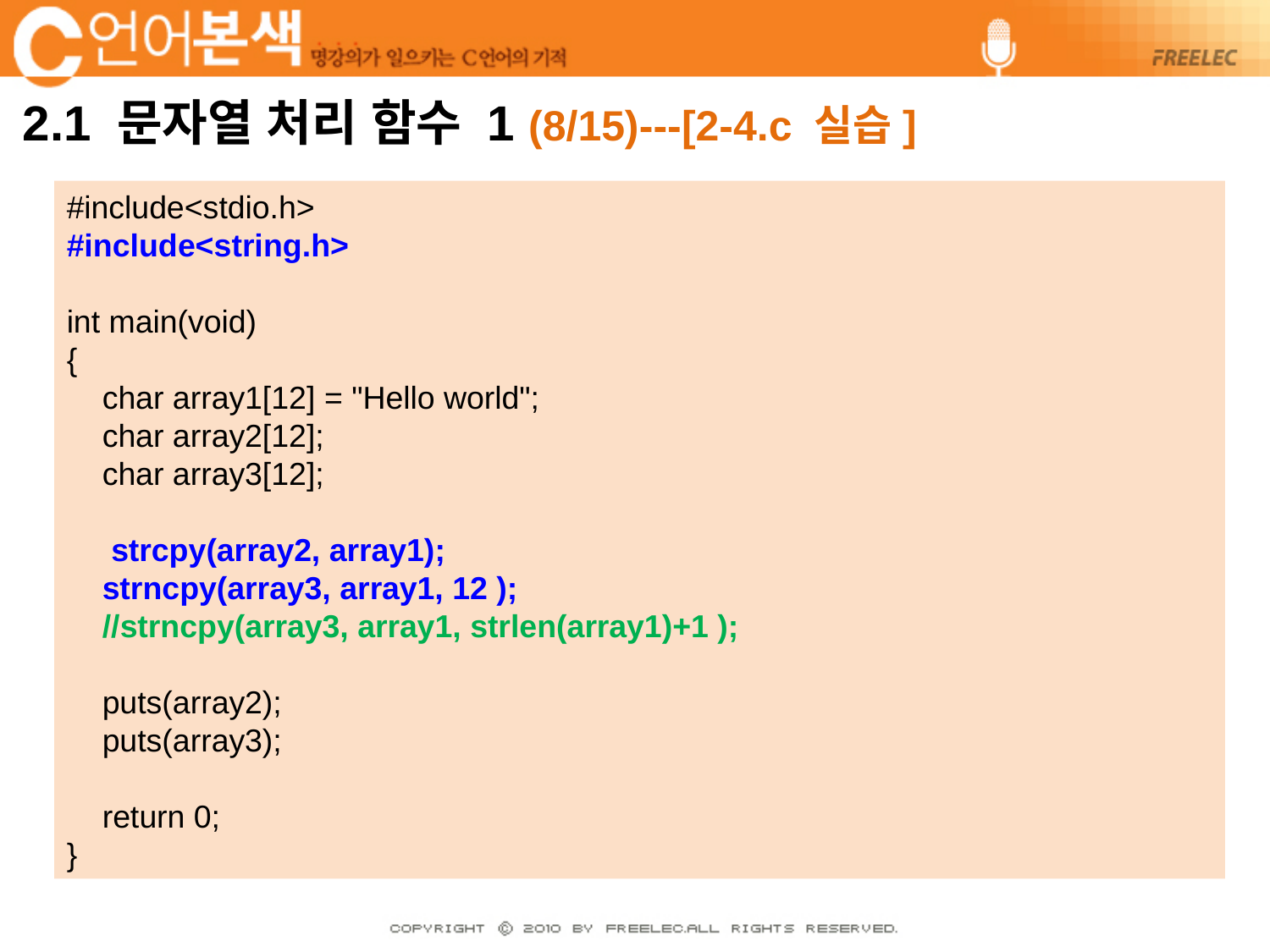

# 2.1 문자열 처리 함수 1 (8/15)---[2-4.c 실습]
#include<stdio.h>
#include<string.h>

int main(void)
{
    char array1[12] = "Hello world";
    char array2[12];
    char array3[12];

     strcpy(array2, array1);
    strncpy(array3, array1, 12 );
    //strncpy(array3, array1, strlen(array1)+1 );

    puts(array2);
    puts(array3);

    return 0;
}